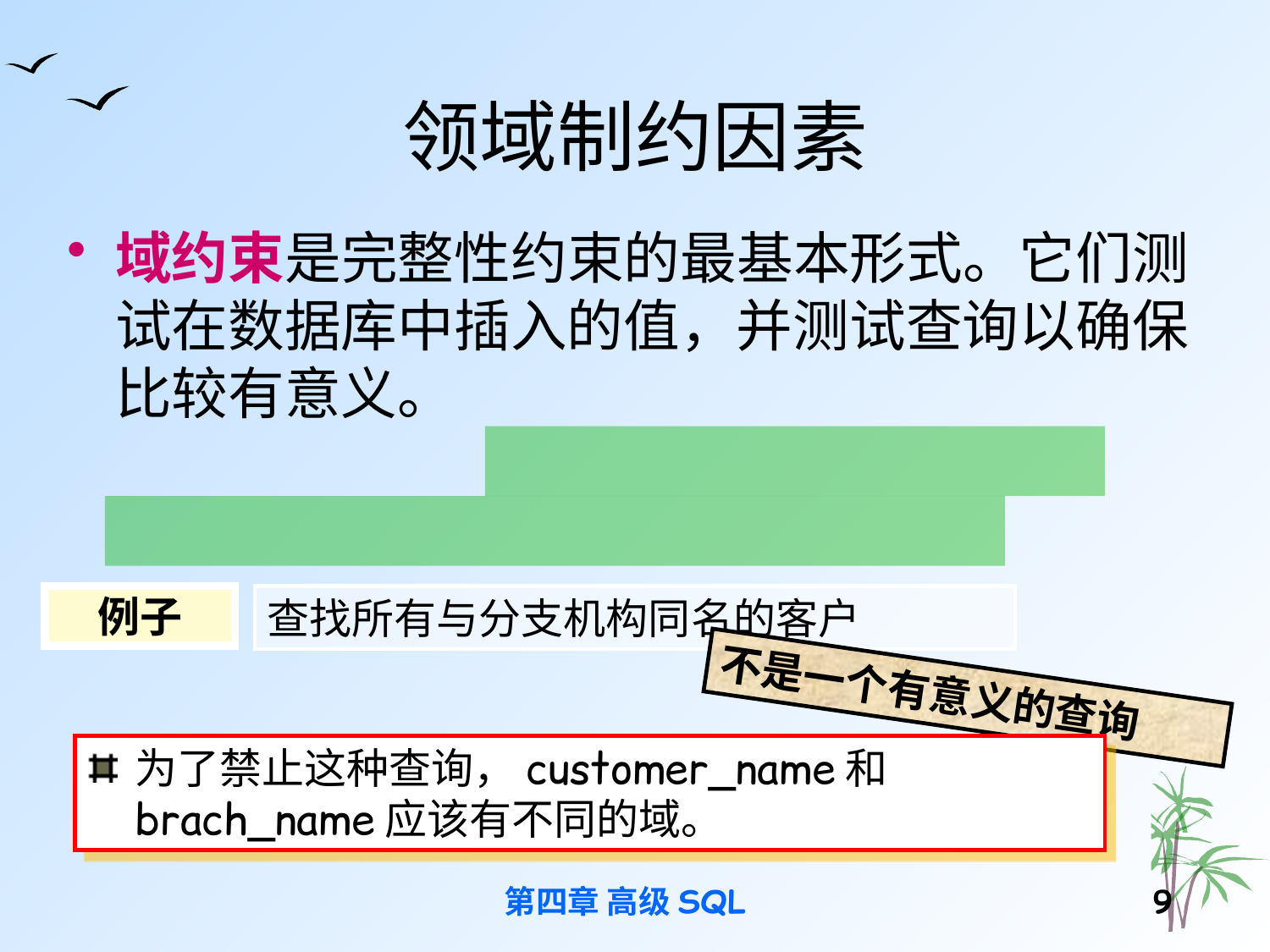

# 领域制约因素
域约束是完整性约束的最基本形式。它们测试在数据库中插入的值，并测试查询以确保比较有意义。

例子
查找所有与分支机构同名的客户
不是一个有意义的查询
为了禁止这种查询，customer_name和brach_name应该有不同的域。
第四章 高级SQL
9